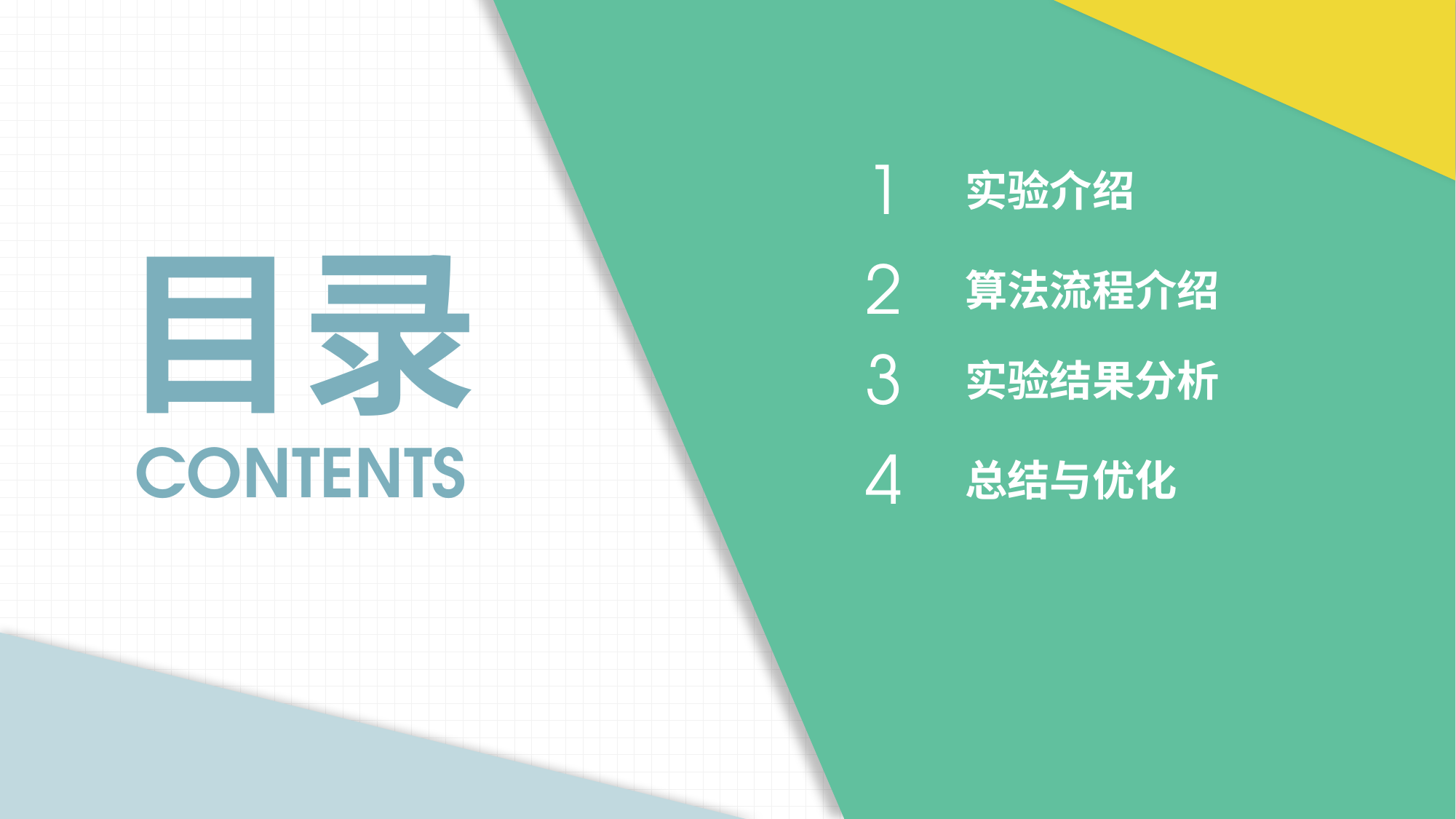

1
实验介绍
2
算法流程介绍
3
实验结果分析
4
总结与优化